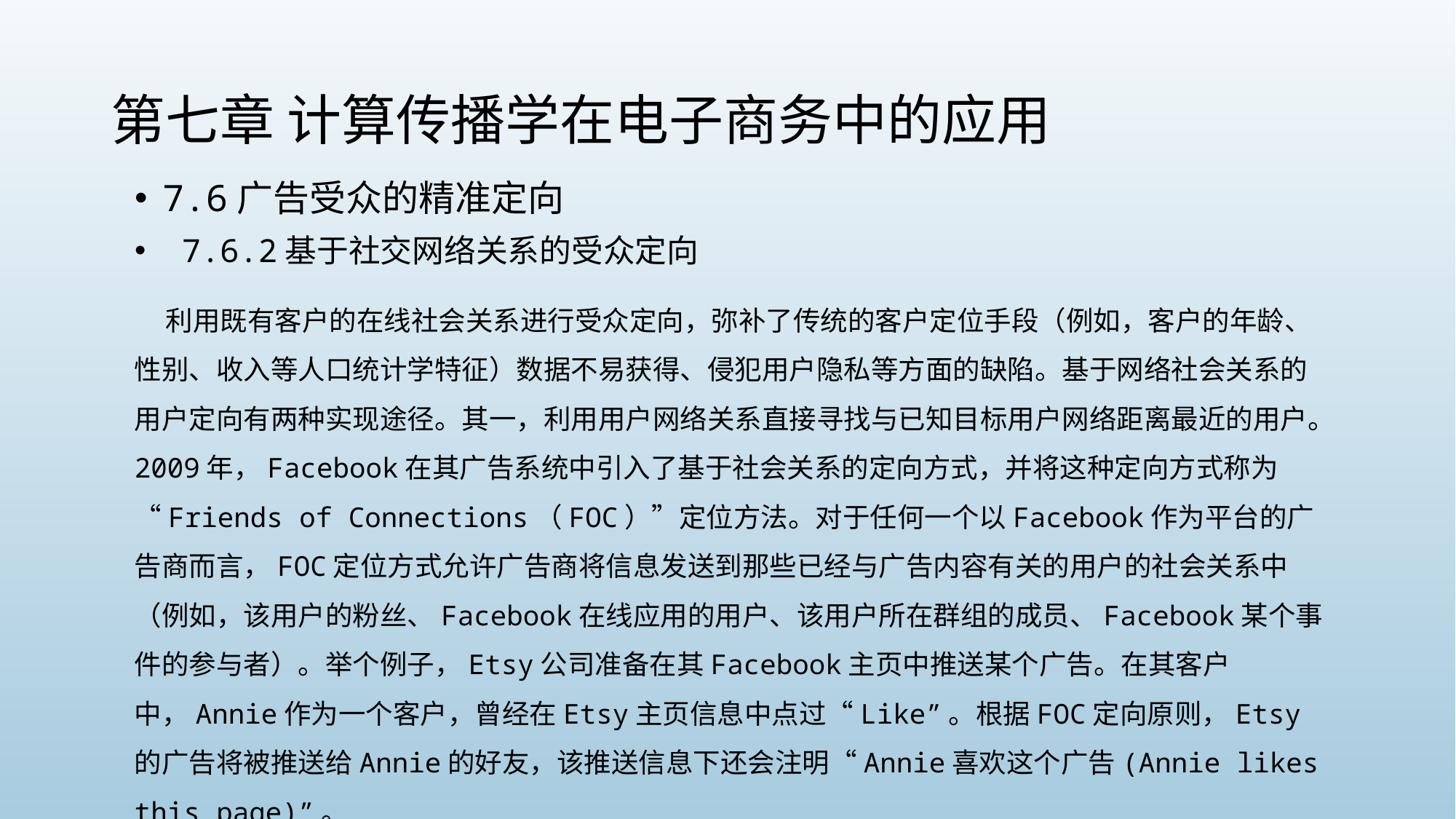

# 第七章 计算传播学在电子商务中的应用
7.6广告受众的精准定向
 7.6.2基于社交网络关系的受众定向
    利用既有客户的在线社会关系进行受众定向，弥补了传统的客户定位手段（例如，客户的年龄、性别、收入等人口统计学特征）数据不易获得、侵犯用户隐私等方面的缺陷。基于网络社会关系的用户定向有两种实现途径。其一，利用用户网络关系直接寻找与已知目标用户网络距离最近的用户。2009年，Facebook在其广告系统中引入了基于社会关系的定向方式，并将这种定向方式称为“Friends of Connections（FOC）”定位方法。对于任何一个以Facebook作为平台的广告商而言，FOC定位方式允许广告商将信息发送到那些已经与广告内容有关的用户的社会关系中（例如，该用户的粉丝、Facebook在线应用的用户、该用户所在群组的成员、Facebook某个事件的参与者）。举个例子，Etsy公司准备在其Facebook主页中推送某个广告。在其客户中，Annie作为一个客户，曾经在Etsy主页信息中点过“Like”。根据FOC定向原则，Etsy的广告将被推送给Annie的好友，该推送信息下还会注明“Annie喜欢这个广告(Annie likes this page)”。